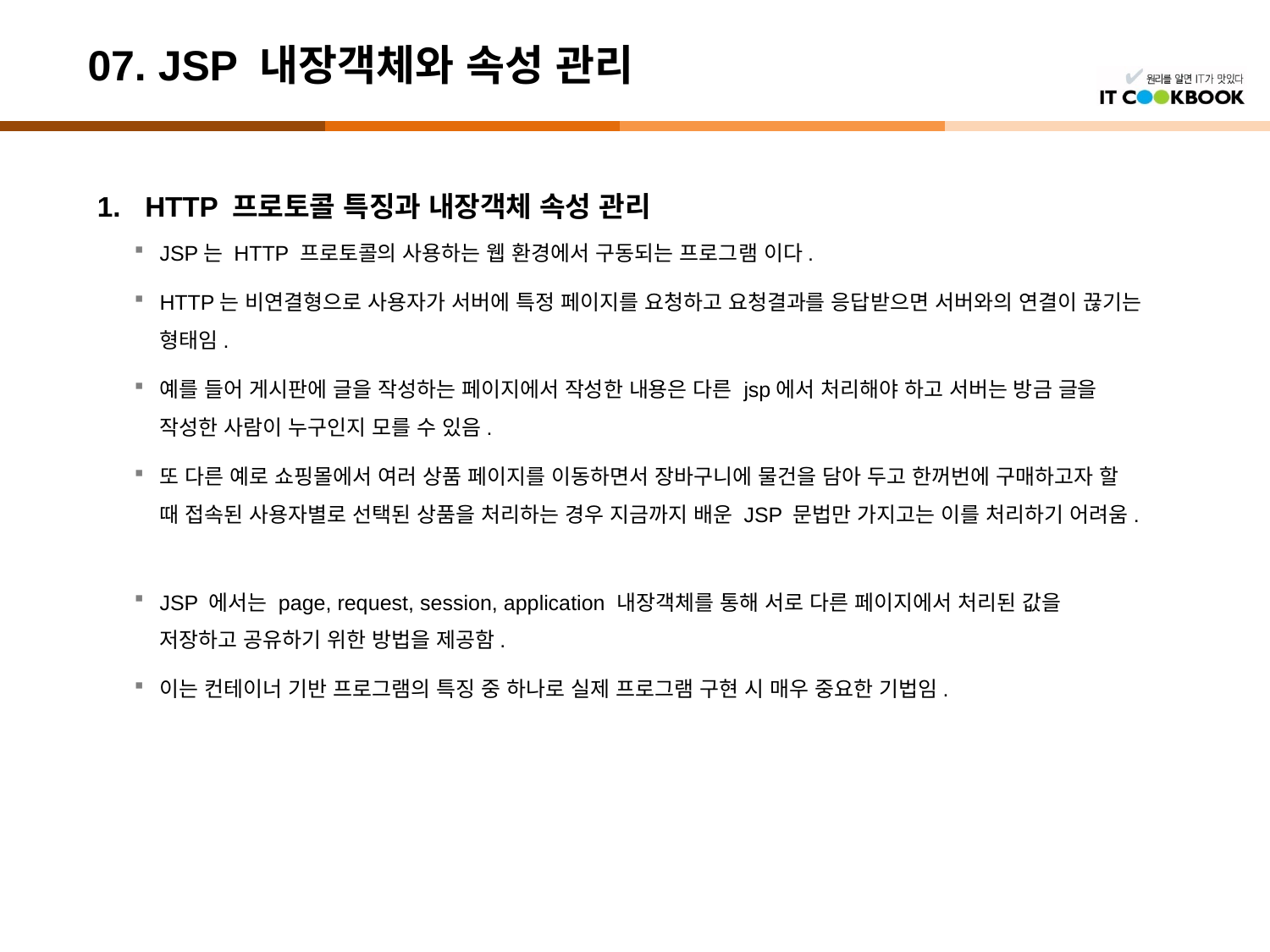

# 07. JSP 내장객체와 속성 관리
HTTP 프로토콜 특징과 내장객체 속성 관리
JSP는 HTTP 프로토콜의 사용하는 웹 환경에서 구동되는 프로그램 이다.
HTTP는 비연결형으로 사용자가 서버에 특정 페이지를 요청하고 요청결과를 응답받으면 서버와의 연결이 끊기는 형태임.
예를 들어 게시판에 글을 작성하는 페이지에서 작성한 내용은 다른 jsp에서 처리해야 하고 서버는 방금 글을 작성한 사람이 누구인지 모를 수 있음.
또 다른 예로 쇼핑몰에서 여러 상품 페이지를 이동하면서 장바구니에 물건을 담아 두고 한꺼번에 구매하고자 할 때 접속된 사용자별로 선택된 상품을 처리하는 경우 지금까지 배운 JSP 문법만 가지고는 이를 처리하기 어려움.
JSP 에서는 page, request, session, application 내장객체를 통해 서로 다른 페이지에서 처리된 값을 저장하고 공유하기 위한 방법을 제공함.
이는 컨테이너 기반 프로그램의 특징 중 하나로 실제 프로그램 구현 시 매우 중요한 기법임.